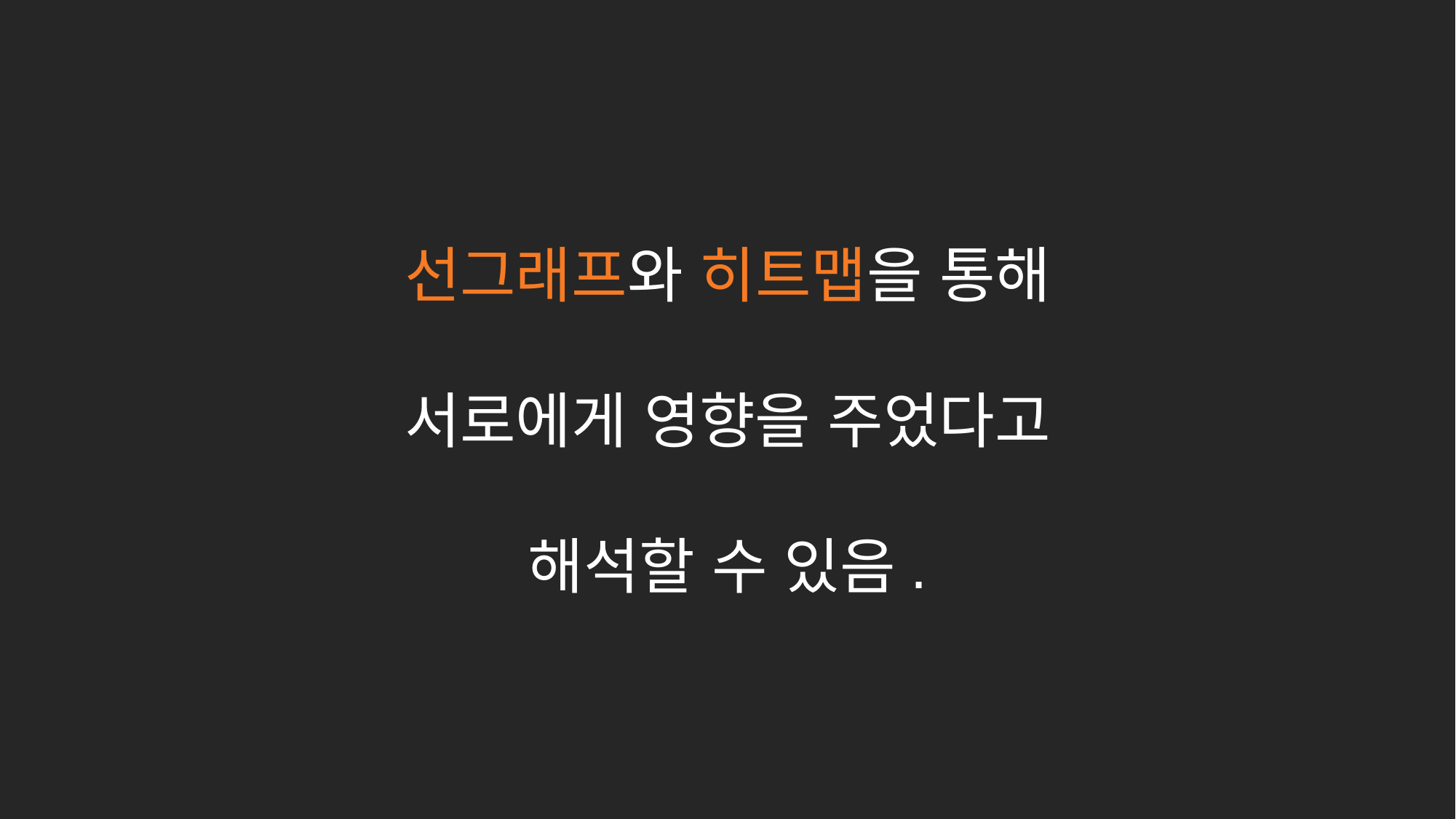

선그래프와 히트맵을 통해

서로에게 영향을 주었다고

해석할 수 있음.